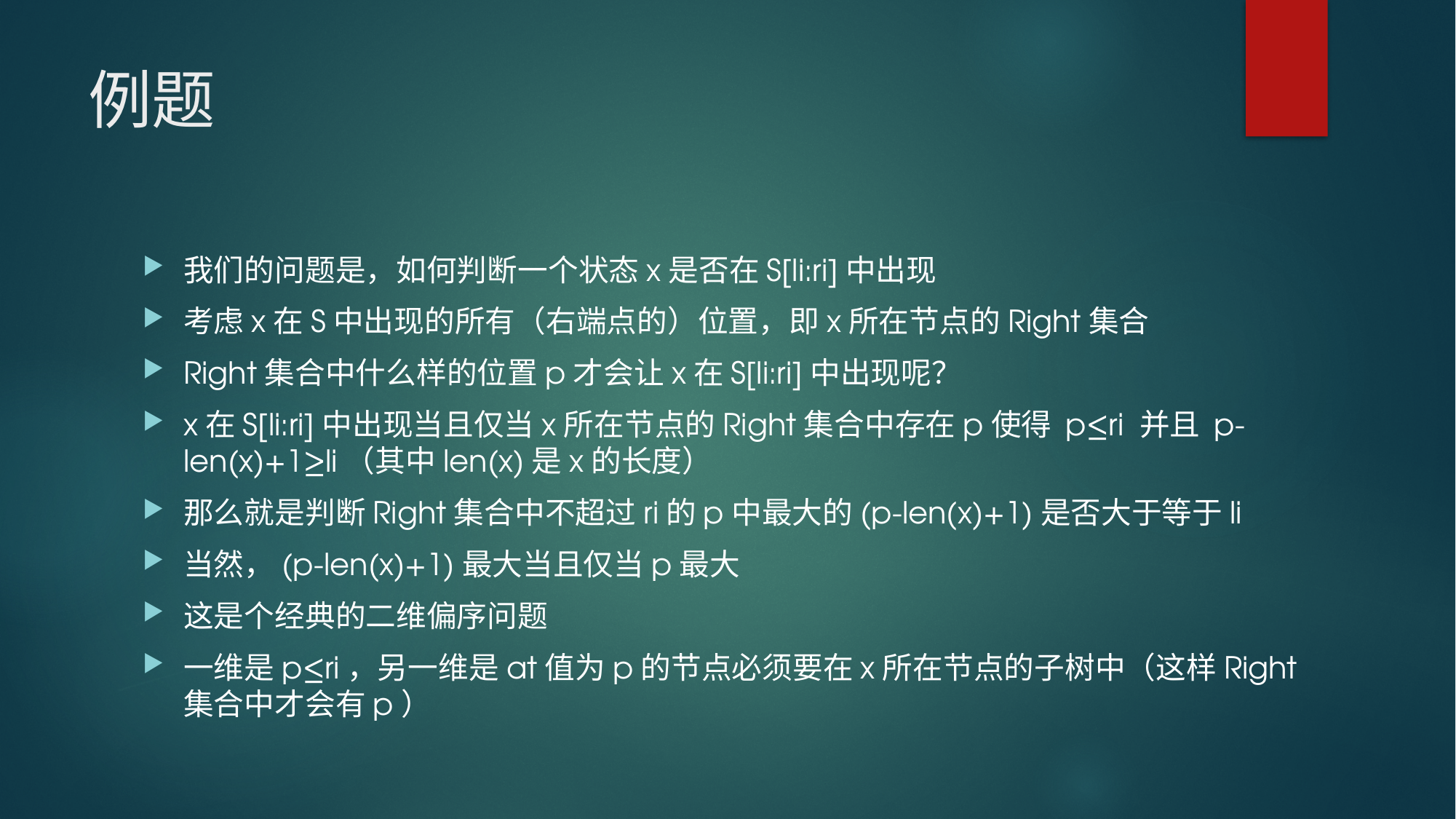

# 例题
我们的问题是，如何判断一个状态x是否在S[li:ri]中出现
考虑x在S中出现的所有（右端点的）位置，即x所在节点的Right集合
Right集合中什么样的位置p才会让x在S[li:ri]中出现呢？
x在S[li:ri]中出现当且仅当x所在节点的Right集合中存在p使得 p≤ri 并且 p-len(x)+1≥li（其中len(x)是x的长度）
那么就是判断Right集合中不超过ri的p中最大的(p-len(x)+1)是否大于等于li
当然，(p-len(x)+1)最大当且仅当p最大
这是个经典的二维偏序问题
一维是p≤ri，另一维是at值为p的节点必须要在x所在节点的子树中（这样Right集合中才会有p）